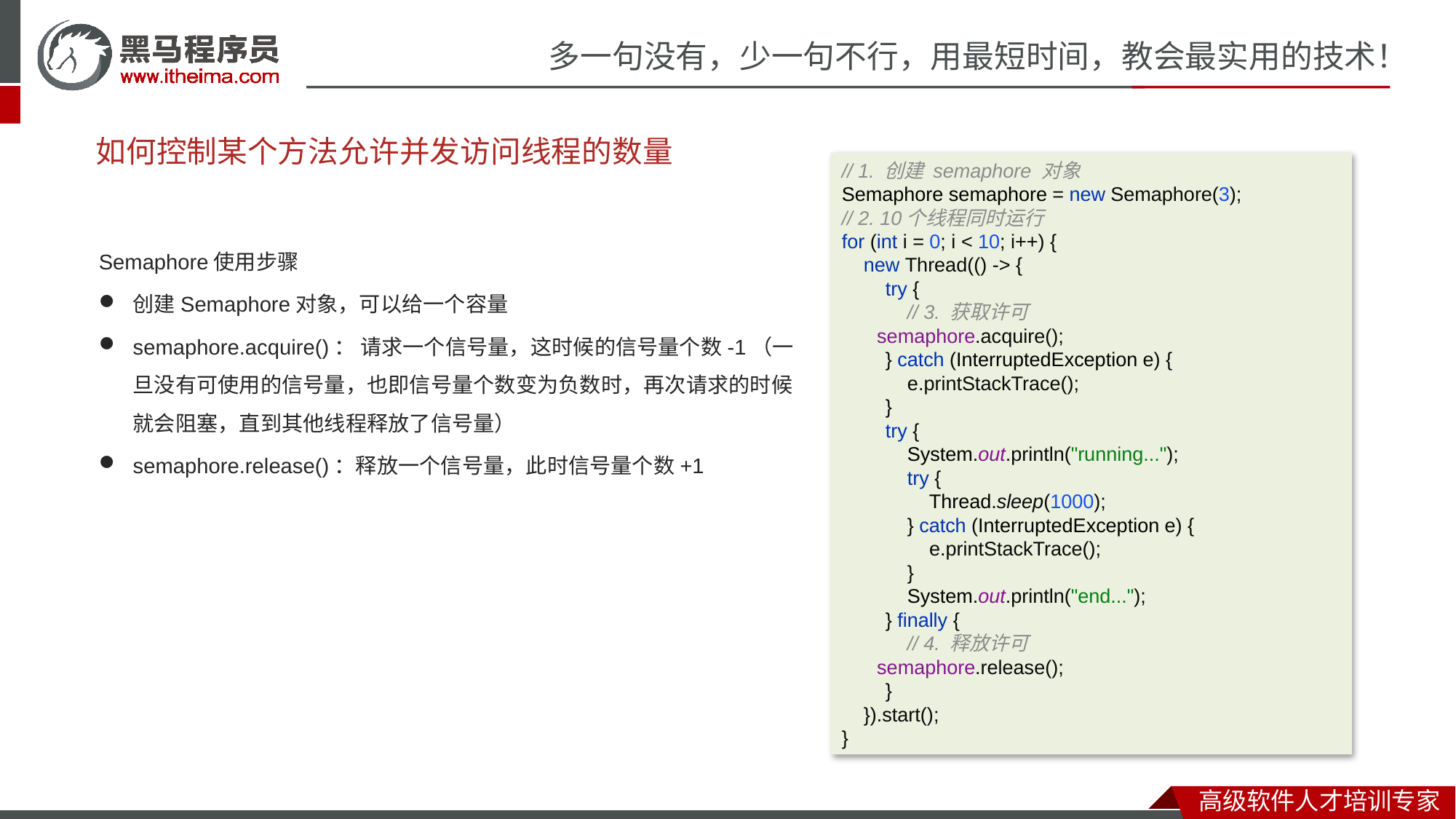

# 如何控制某个方法允许并发访问线程的数量
// 1. 创建 semaphore 对象
Semaphore semaphore = new Semaphore(3);
// 2. 10个线程同时运行
for (int i = 0; i < 10; i++) {
    new Thread(() -> {
        try {
            // 3. 获取许可
       semaphore.acquire();
        } catch (InterruptedException e) {
            e.printStackTrace();
        }
        try {
            System.out.println("running...");
            try {
                Thread.sleep(1000);
            } catch (InterruptedException e) {
                e.printStackTrace();
            }
            System.out.println("end...");
        } finally {
            // 4. 释放许可
       semaphore.release();
        }
    }).start();
}
Semaphore使用步骤
创建Semaphore对象，可以给一个容量
semaphore.acquire()： 请求一个信号量，这时候的信号量个数-1（一旦没有可使用的信号量，也即信号量个数变为负数时，再次请求的时候就会阻塞，直到其他线程释放了信号量）
semaphore.release()：释放一个信号量，此时信号量个数+1